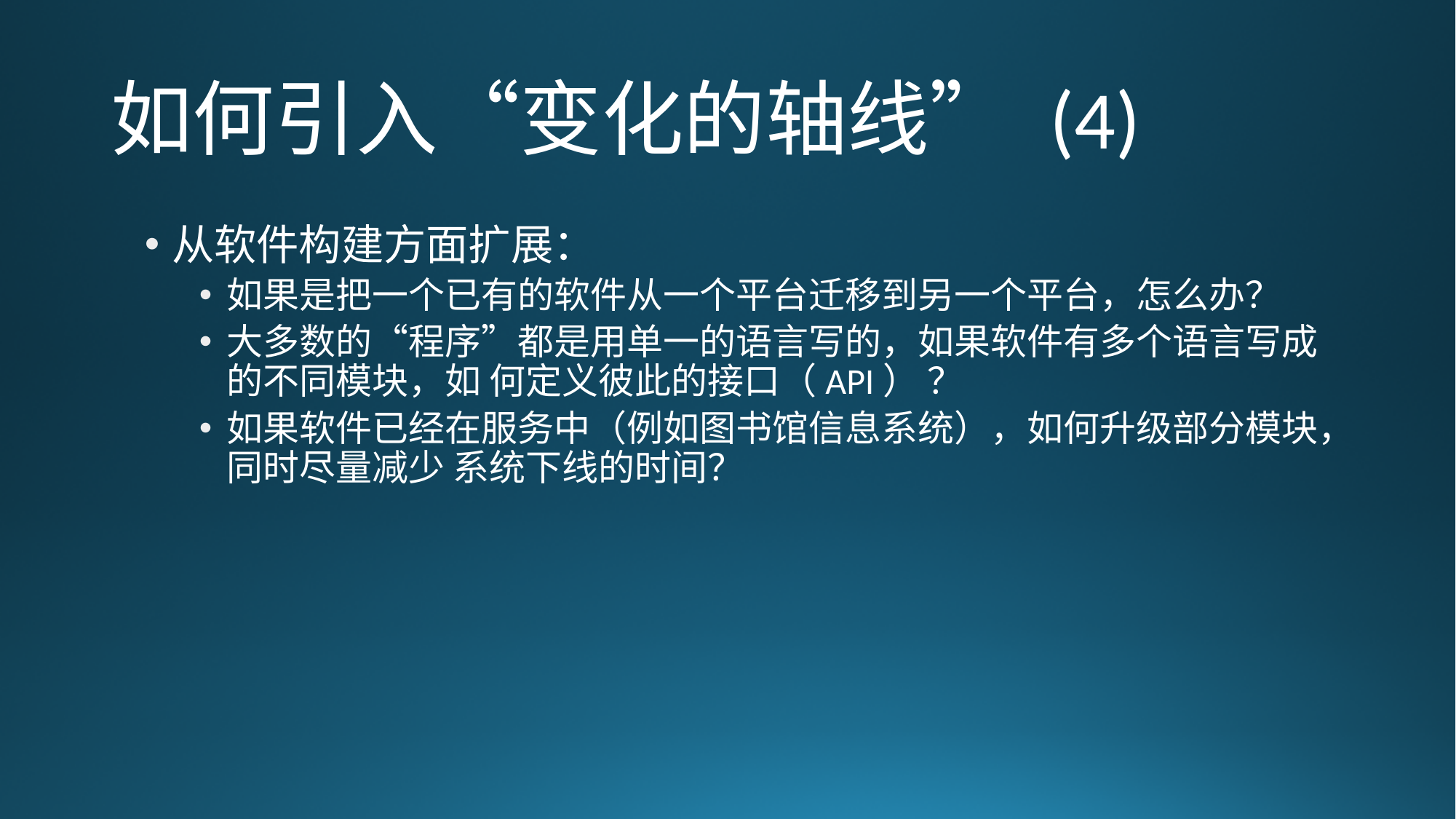

# 如何引入“变化的轴线” (4)
从软件构建方面扩展：
如果是把一个已有的软件从一个平台迁移到另一个平台，怎么办？
大多数的“程序”都是用单一的语言写的，如果软件有多个语言写成的不同模块，如 何定义彼此的接口（API） ？
如果软件已经在服务中（例如图书馆信息系统），如何升级部分模块，同时尽量减少 系统下线的时间？